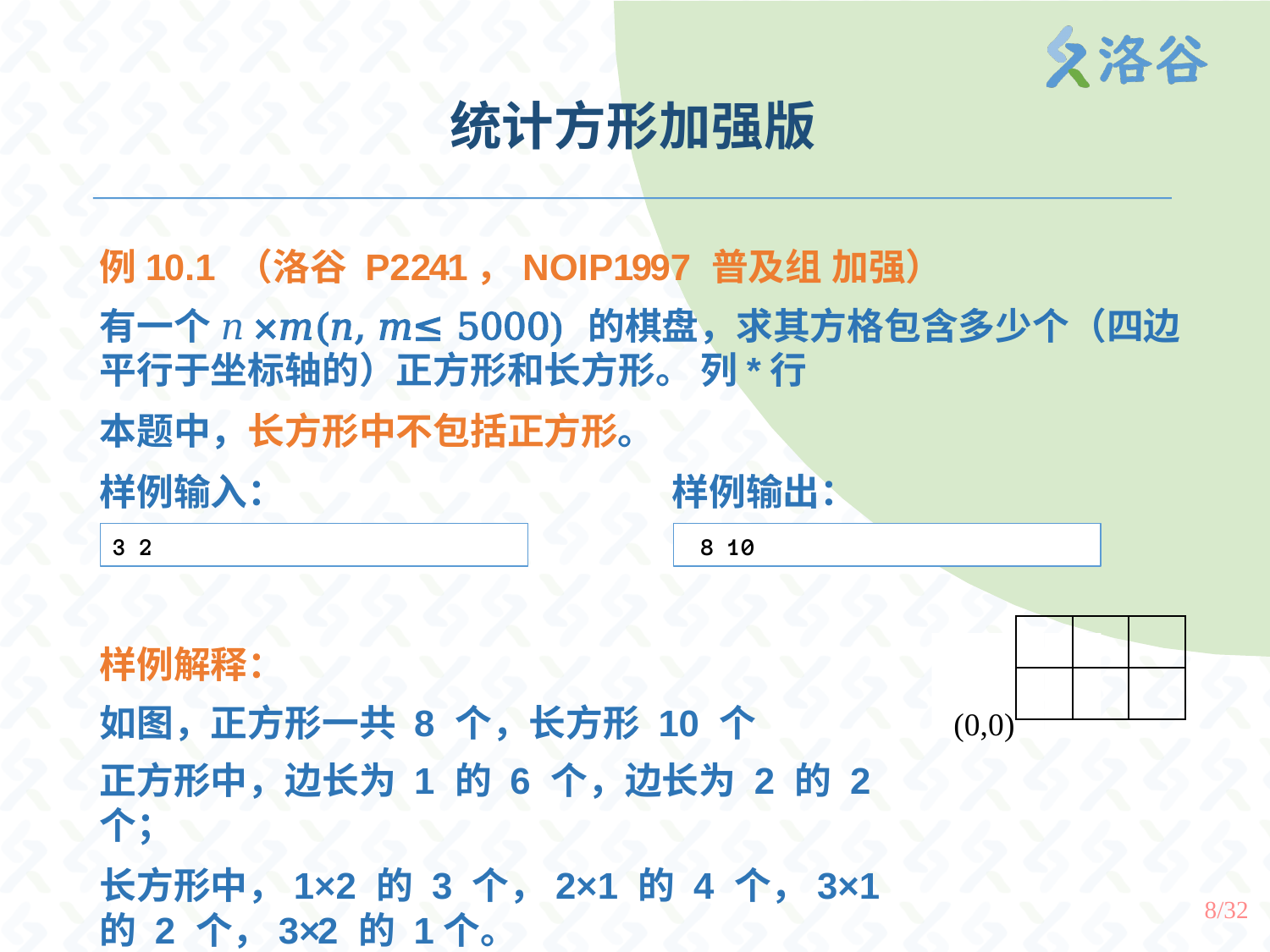

# 统计方形加强版

例10.1 （洛谷 P2241，NOIP1997 普及组 加强）

有一个 𝑛×𝑚(𝑛, 𝑚≤ 5000) 的棋盘，求其方格包含多少个（四边平行于坐标轴的）正方形和长方形。 列*行
本题中，长方形中不包括正方形。
样例输入：	样例输出：

3 2	8 10

样例解释：

如图，正方形一共 8 个，长方形 10 个

正方形中，边长为 1 的 6 个，边长为 2 的 2 个；

长方形中，1×2 的 3 个，2×1 的 4 个，3×1 的 2 个，3×2 的 1个。

|  |  |  |
| --- | --- | --- |
|  |  |  |

(0,0)
8/32